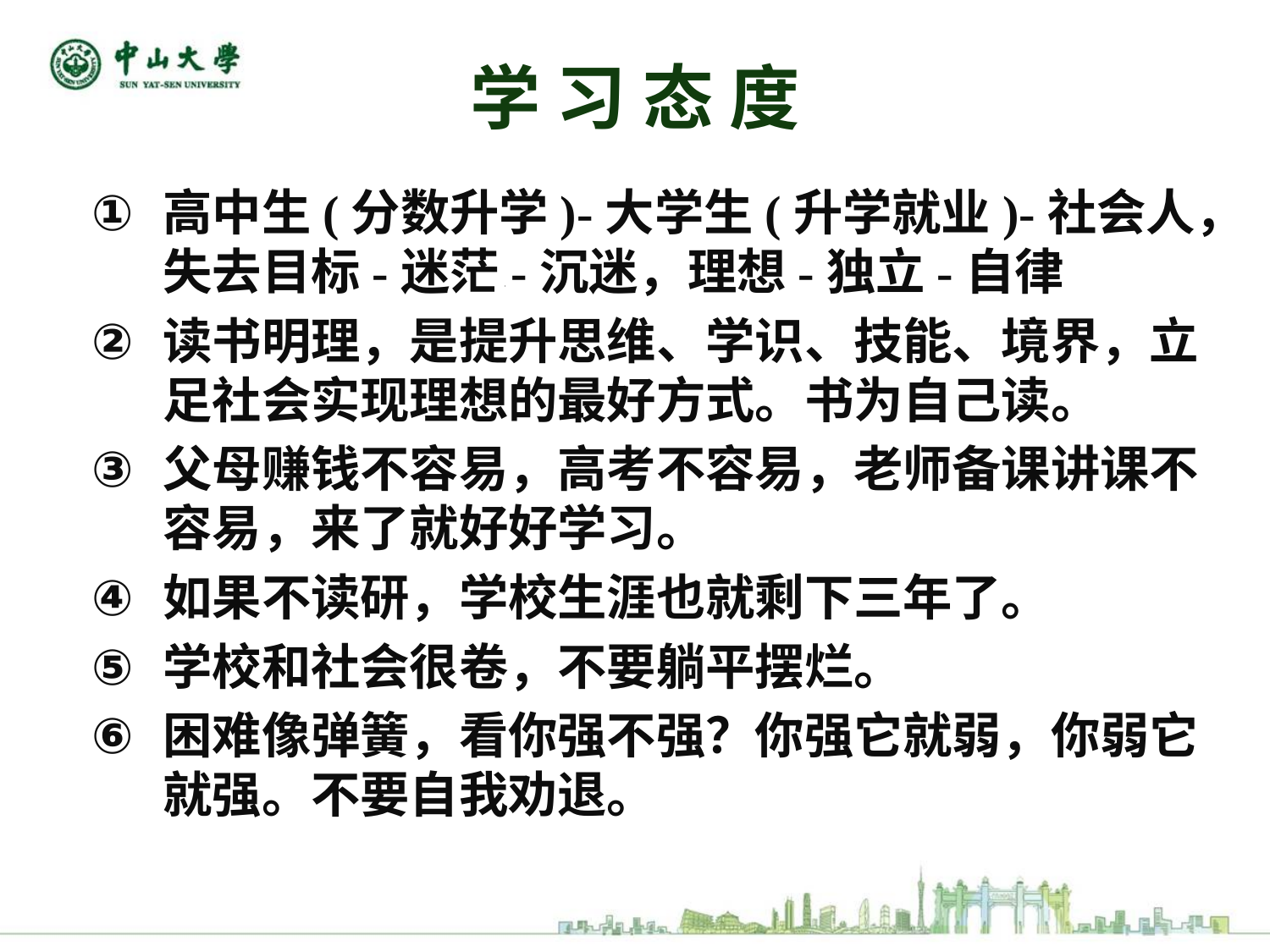

# 学 习 态 度
高中生(分数升学)-大学生(升学就业)-社会人，失去目标-迷茫-沉迷，理想-独立-自律
读书明理，是提升思维、学识、技能、境界，立足社会实现理想的最好方式。书为自己读。
父母赚钱不容易，高考不容易，老师备课讲课不容易，来了就好好学习。
如果不读研，学校生涯也就剩下三年了。
学校和社会很卷，不要躺平摆烂。
困难像弹簧，看你强不强？你强它就弱，你弱它就强。不要自我劝退。